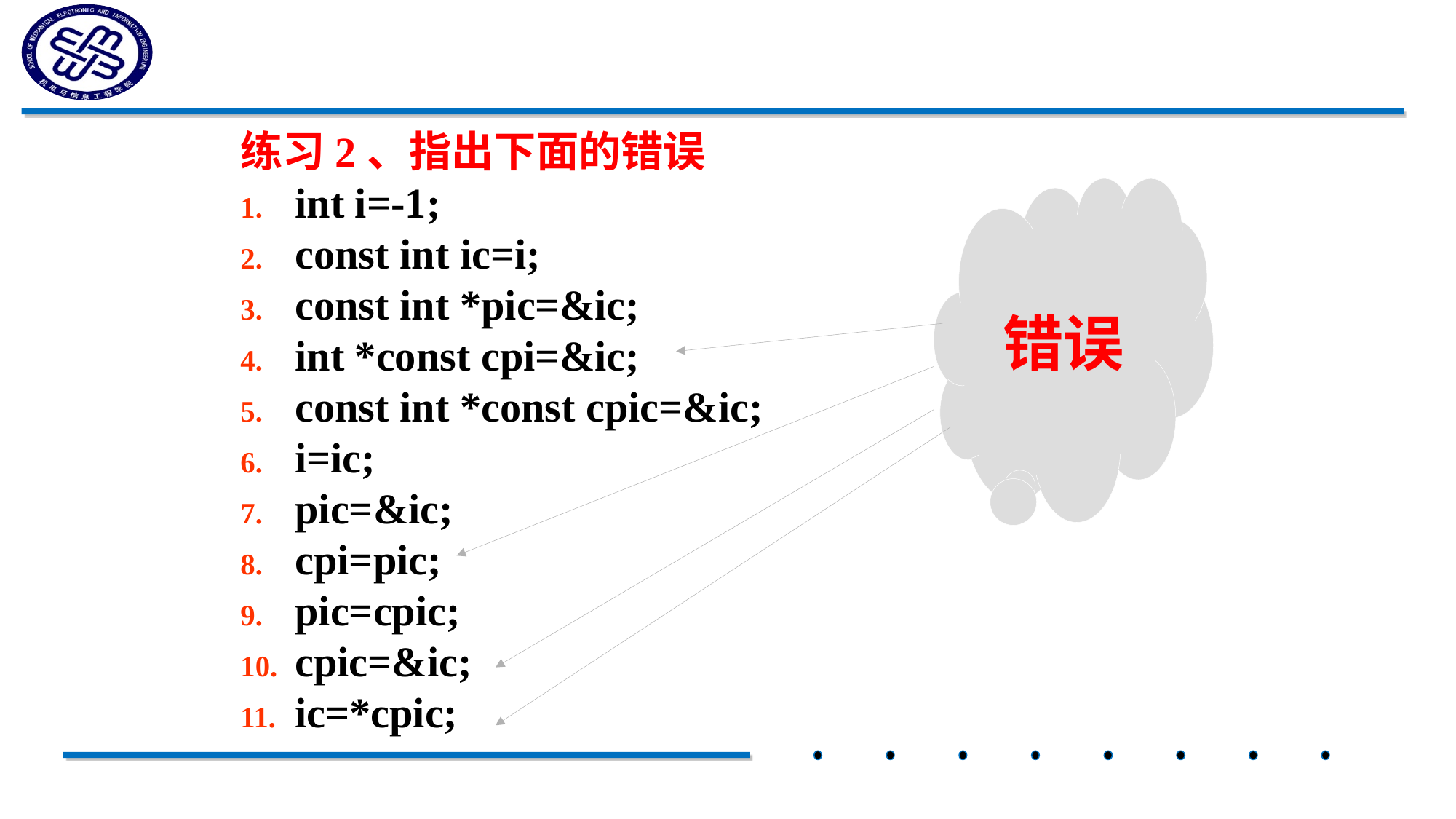

#
练习2、指出下面的错误
int i=-1;
const int ic=i;
const int *pic=&ic;
int *const cpi=&ic;
const int *const cpic=&ic;
i=ic;
pic=&ic;
cpi=pic;
pic=cpic;
cpic=&ic;
ic=*cpic;
错误